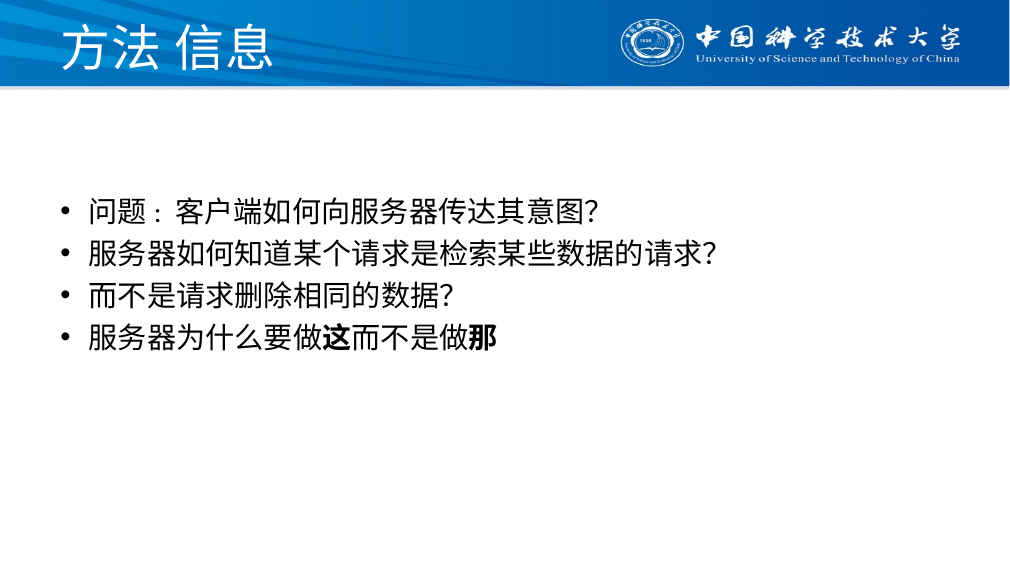

# 方法 信息
问题: 客户端如何向服务器传达其意图？
服务器如何知道某个请求是检索某些数据的请求？
而不是请求删除相同的数据？
服务器为什么要做这而不是做那